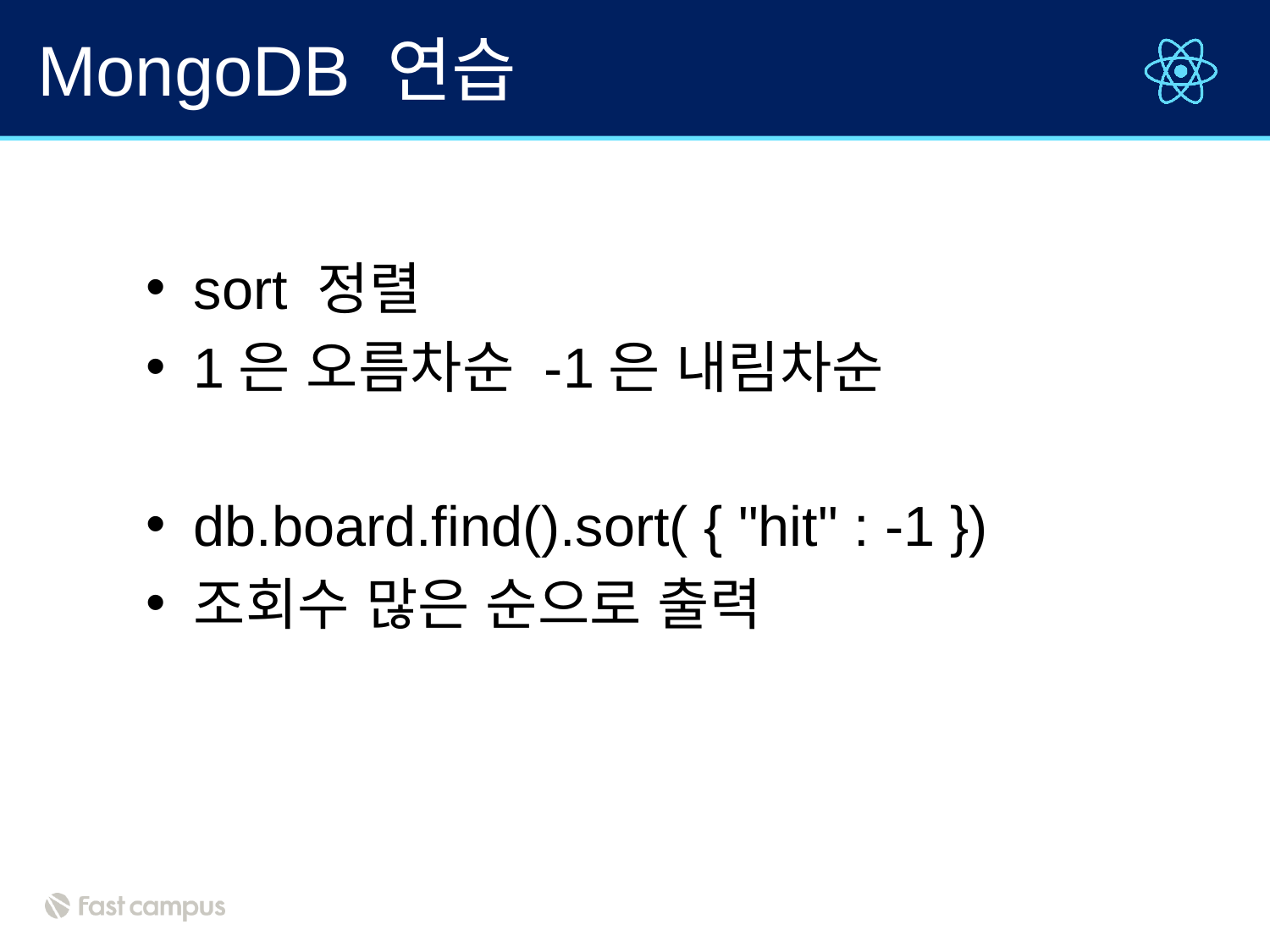

# MongoDB 연습
sort 정렬
1은 오름차순 -1은 내림차순

db.board.find().sort( { "hit" : -1 })
조회수 많은 순으로 출력